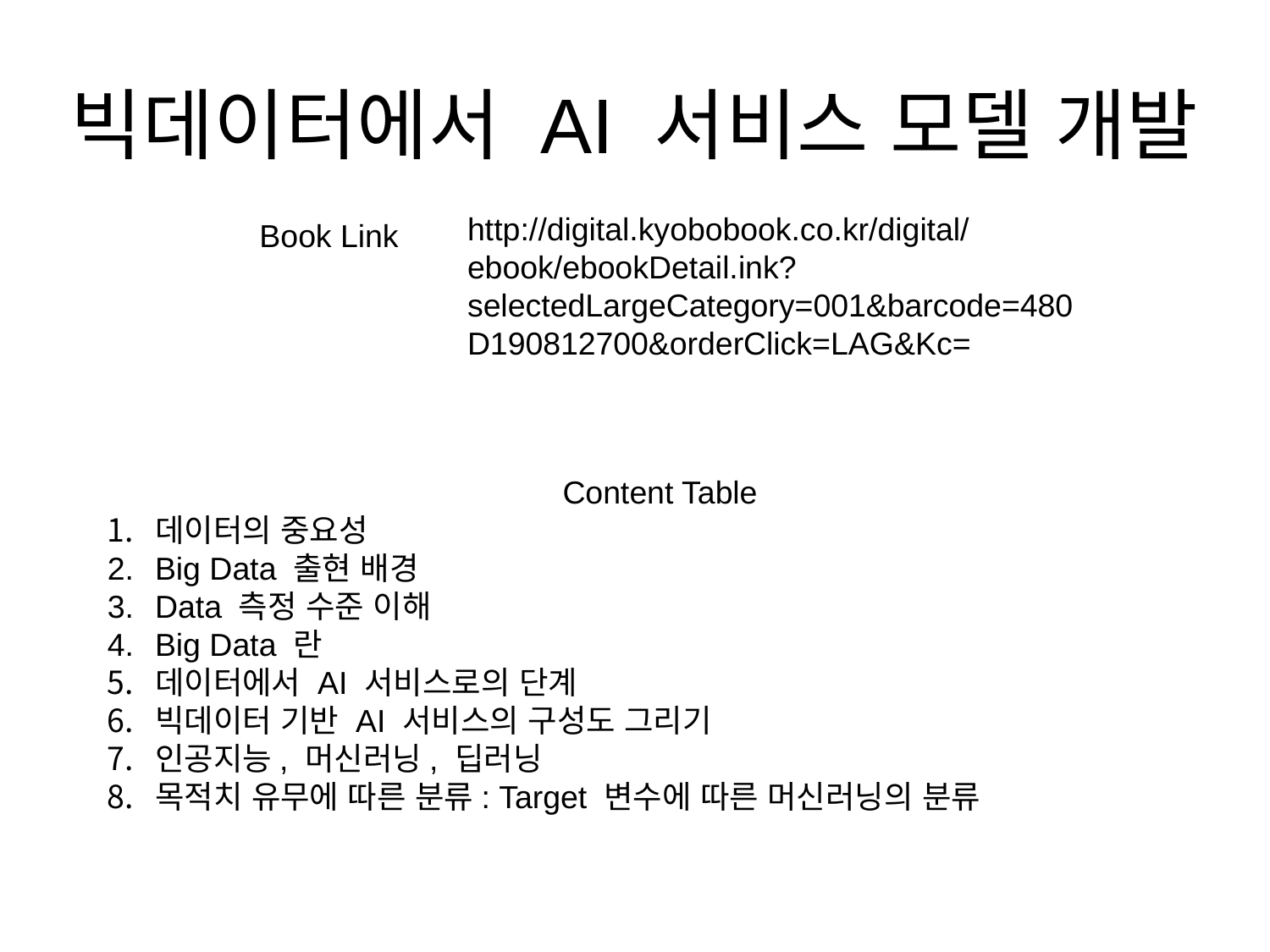

# 빅데이터에서 AI 서비스 모델 개발
http://digital.kyobobook.co.kr/digital/ebook/ebookDetail.ink?selectedLargeCategory=001&barcode=480D190812700&orderClick=LAG&Kc=
Book Link
Content Table
데이터의 중요성
Big Data 출현 배경
Data 측정 수준 이해
Big Data 란
데이터에서 AI 서비스로의 단계
빅데이터 기반 AI 서비스의 구성도 그리기
인공지능, 머신러닝, 딥러닝
목적치 유무에 따른 분류: Target 변수에 따른 머신러닝의 분류